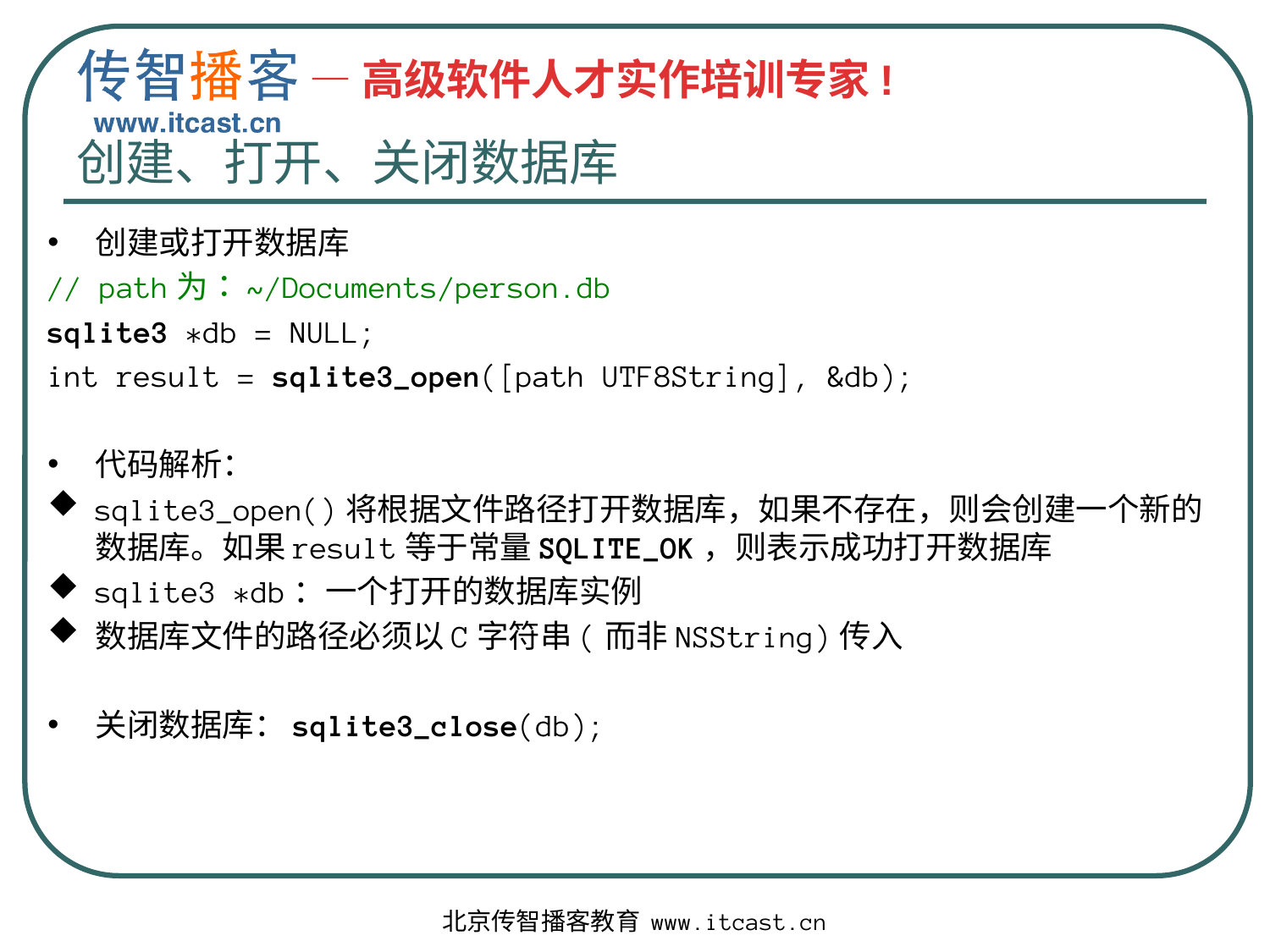

# 创建、打开、关闭数据库
创建或打开数据库
// path为：~/Documents/person.db
sqlite3 *db = NULL;
int result = sqlite3_open([path UTF8String], &db);

代码解析：
sqlite3_open()将根据文件路径打开数据库，如果不存在，则会创建一个新的数据库。如果result等于常量SQLITE_OK，则表示成功打开数据库
sqlite3 *db：一个打开的数据库实例
数据库文件的路径必须以C字符串(而非NSString)传入

关闭数据库：sqlite3_close(db);